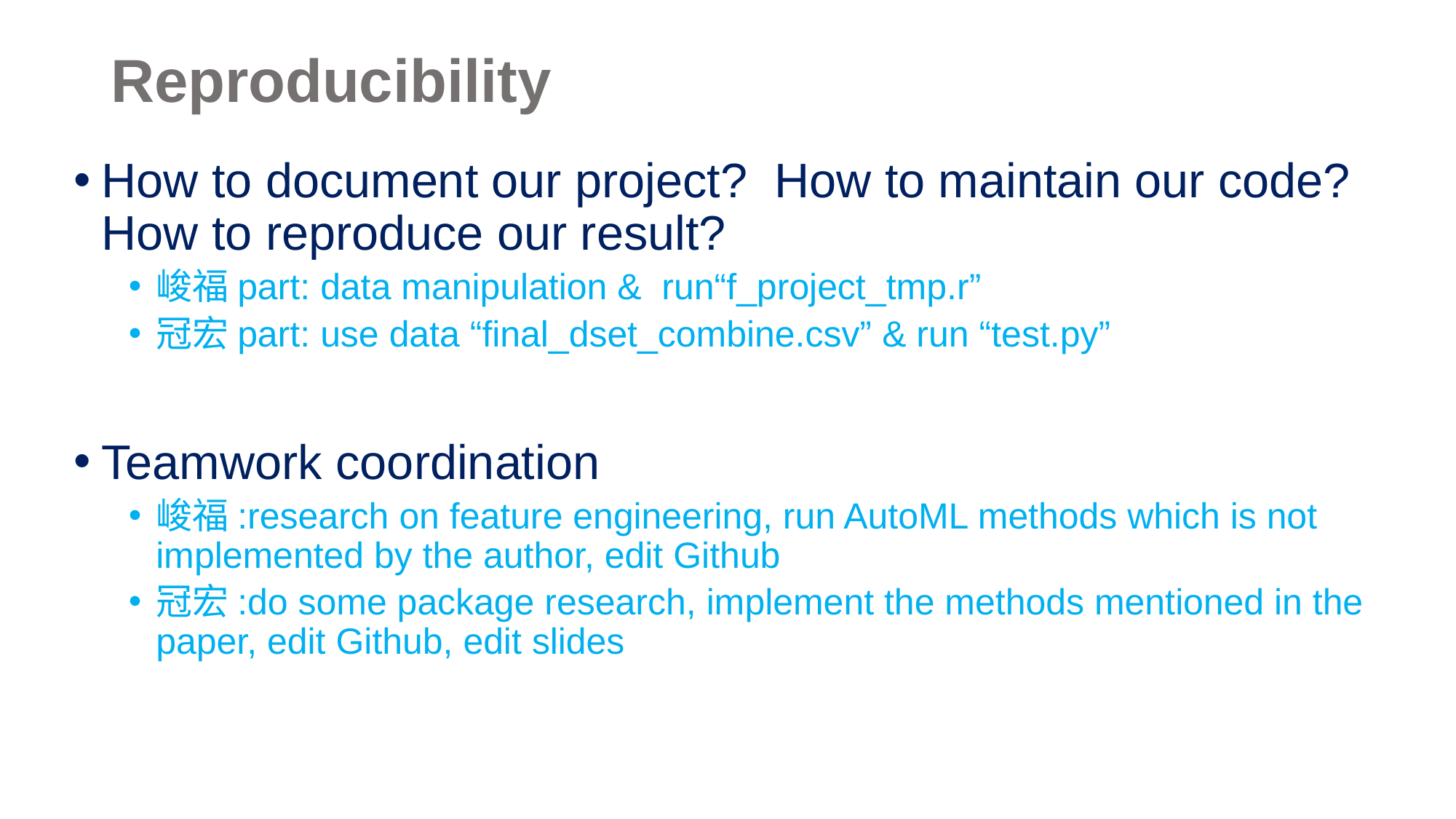

# Reproducibility
How to document our project?  How to maintain our code? How to reproduce our result?
峻福part: data manipulation &  run“f_project_tmp.r”
冠宏part: use data “final_dset_combine.csv” & run “test.py”

Teamwork coordination
峻福:research on feature engineering, run AutoML methods which is not implemented by the author, edit Github
冠宏:do some package research, implement the methods mentioned in the paper, edit Github, edit slides